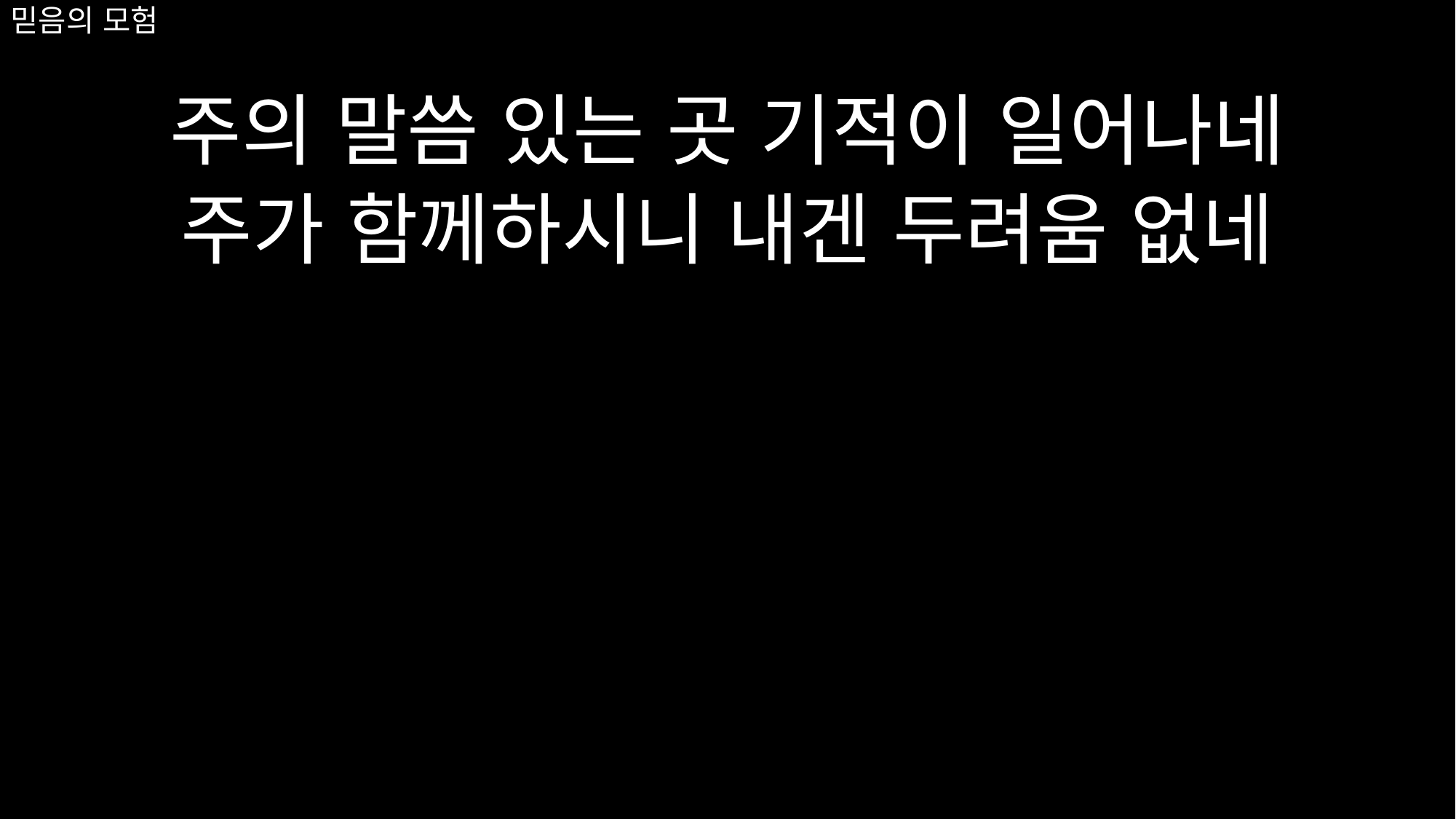

주의 말씀 있는 곳 기적이 일어나네
주가 함께하시니 내겐 두려움 없네

# 믿음의 모험